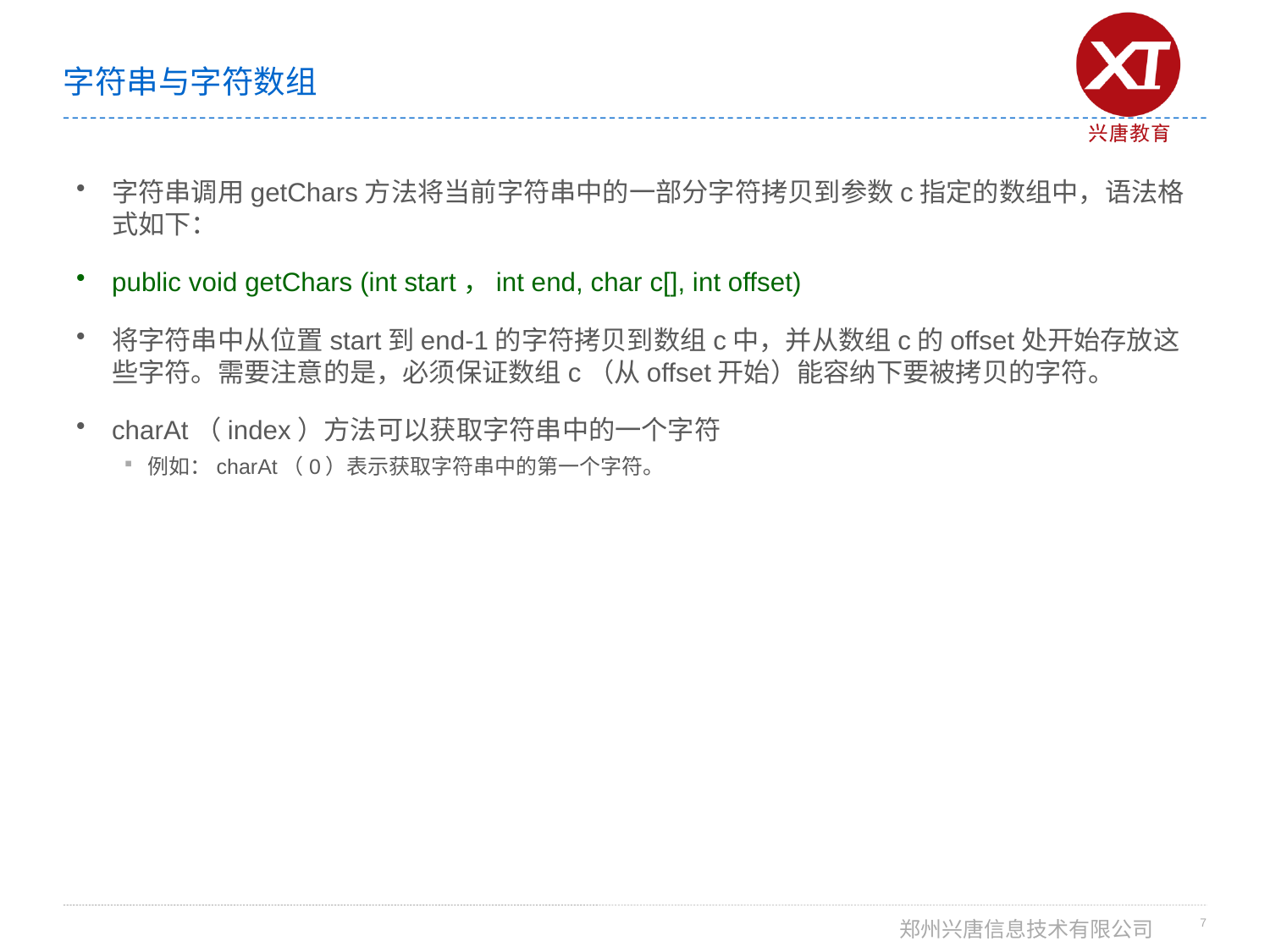

# 字符串与字符数组
字符串调用getChars方法将当前字符串中的一部分字符拷贝到参数c指定的数组中，语法格式如下：
public void getChars (int start，int end, char c[], int offset)
将字符串中从位置start到end-1的字符拷贝到数组c中，并从数组c的offset处开始存放这些字符。需要注意的是，必须保证数组c（从offset开始）能容纳下要被拷贝的字符。
charAt（index）方法可以获取字符串中的一个字符
例如：charAt（0）表示获取字符串中的第一个字符。

7